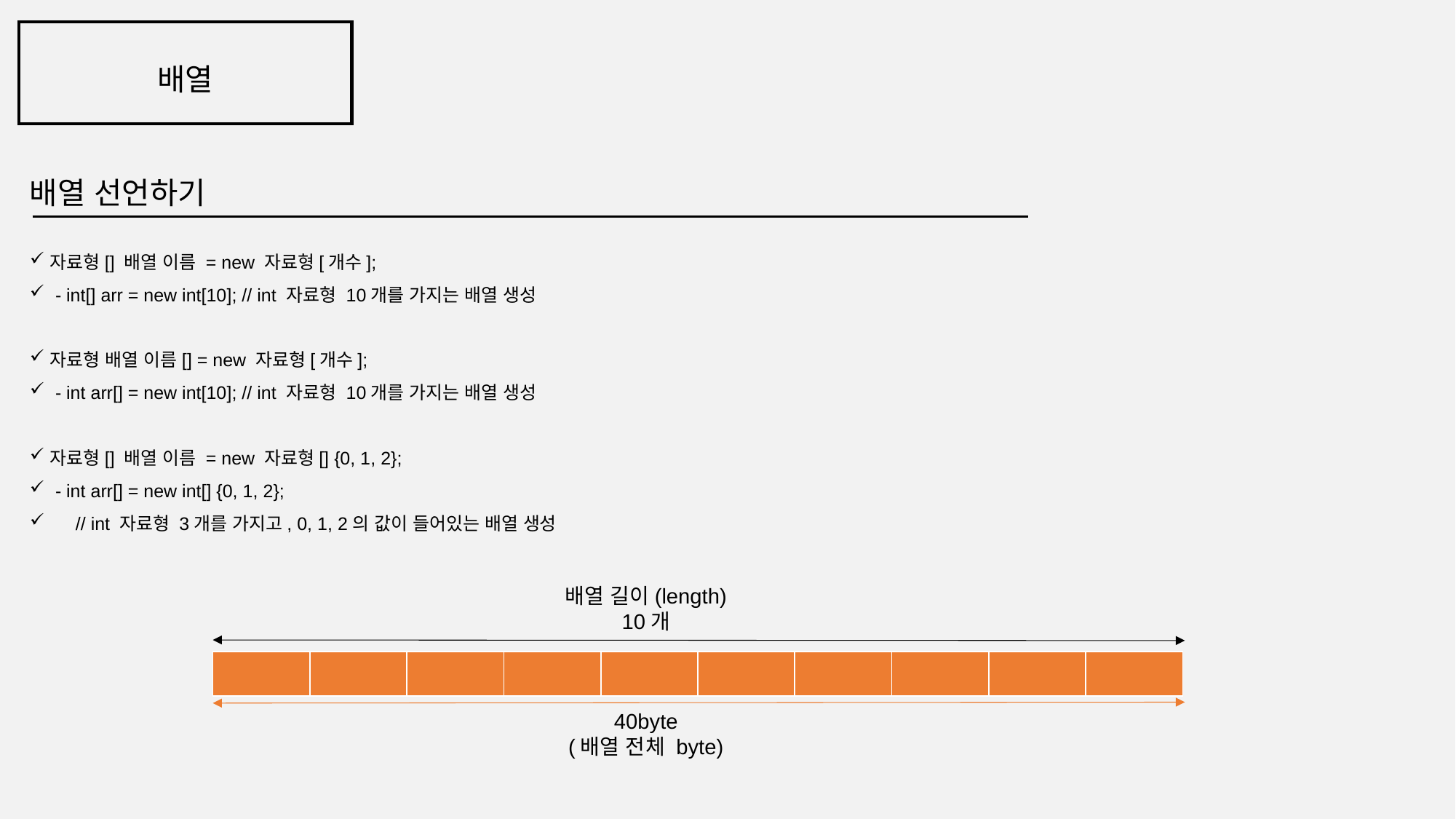

배열
배열 선언하기
자료형[] 배열 이름 = new 자료형[개수];
 - int[] arr = new int[10]; // int 자료형 10개를 가지는 배열 생성

자료형 배열 이름[] = new 자료형[개수];
 - int arr[] = new int[10]; // int 자료형 10개를 가지는 배열 생성

자료형[] 배열 이름 = new 자료형[] {0, 1, 2};
 - int arr[] = new int[] {0, 1, 2};
     // int 자료형 3개를 가지고, 0, 1, 2의 값이 들어있는 배열 생성

배열 길이(length)
10개
|  |  |  |  |  |  |  |  |  |  |
| --- | --- | --- | --- | --- | --- | --- | --- | --- | --- |
40byte
(배열 전체 byte)